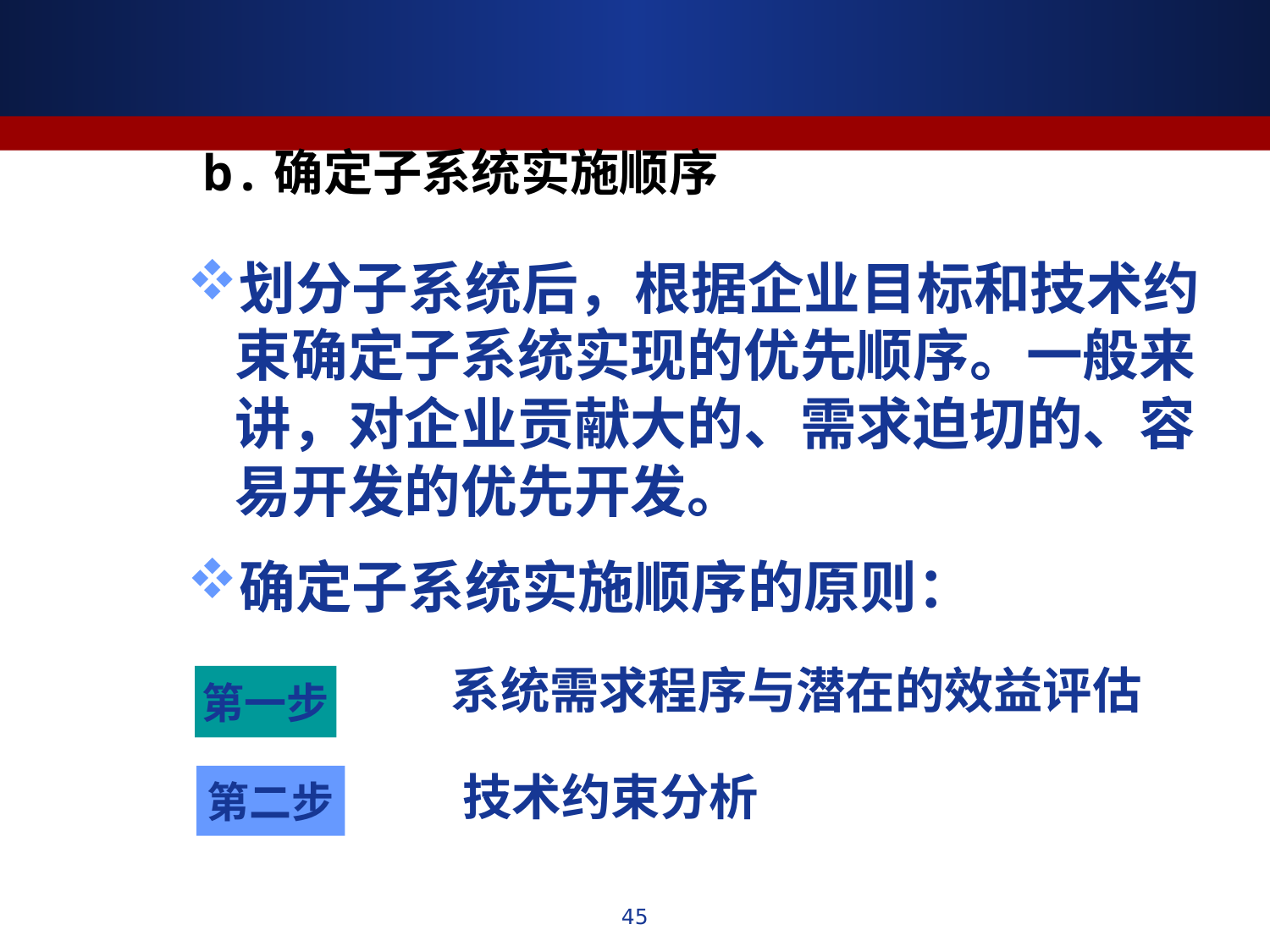

# b.确定子系统实施顺序
划分子系统后，根据企业目标和技术约束确定子系统实现的优先顺序。一般来讲，对企业贡献大的、需求迫切的、容易开发的优先开发。
确定子系统实施顺序的原则：
第一步
      系统需求程序与潜在的效益评估
第二步
   技术约束分析
45